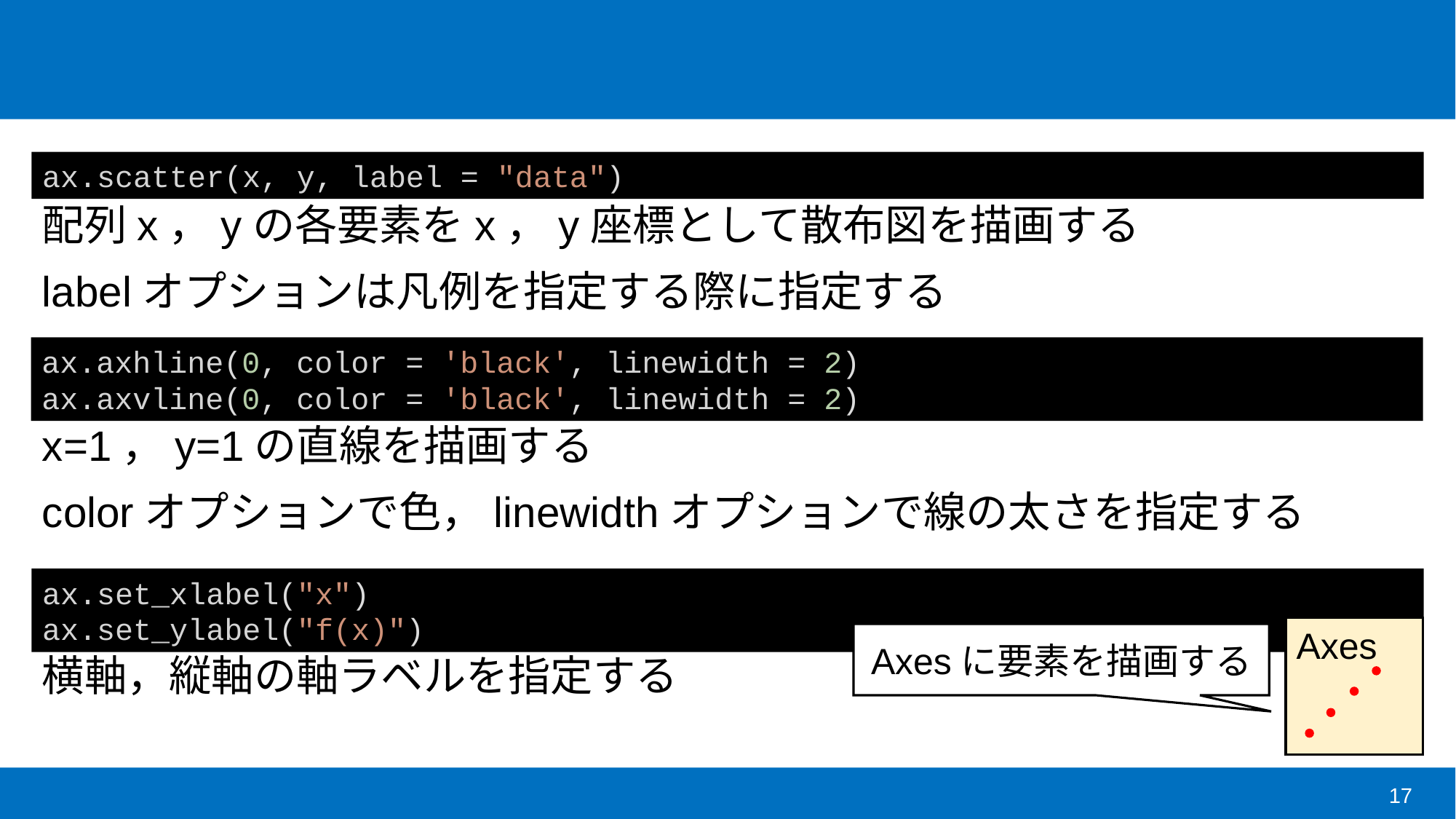

#

配列x，yの各要素をx，y座標として散布図を描画する
labelオプションは凡例を指定する際に指定する

x=1，y=1の直線を描画する
colorオプションで色，linewidthオプションで線の太さを指定する

横軸，縦軸の軸ラベルを指定する
ax.scatter(x, y, label = "data")
ax.axhline(0, color = 'black', linewidth = 2)
ax.axvline(0, color = 'black', linewidth = 2)
ax.set_xlabel("x")
ax.set_ylabel("f(x)")
Axes

Axesに要素を描画する

17